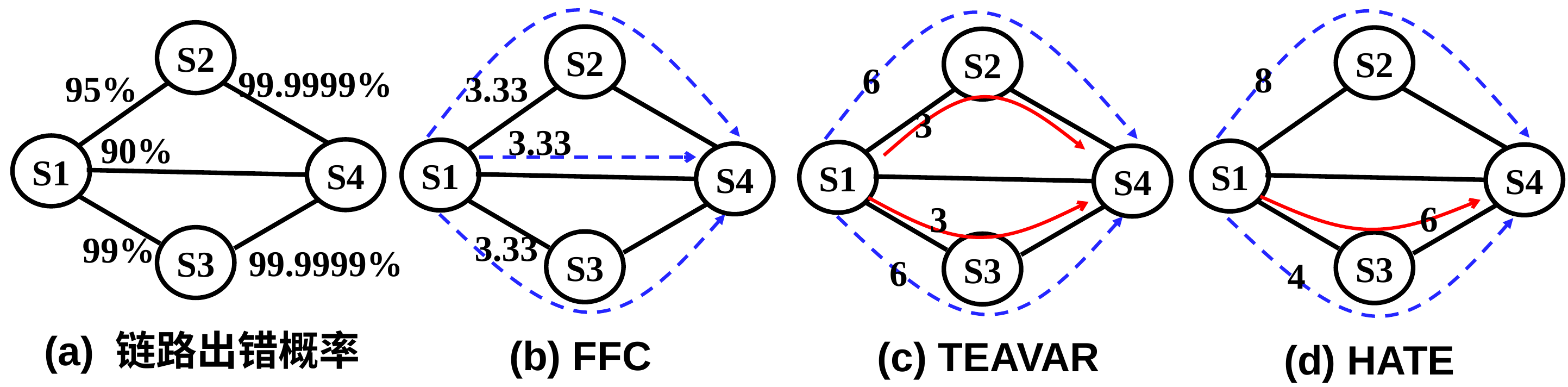

S2
S2
S2
S2
8
6
99.9999%
3.33
95%

3
3.33
90%
S1
S4
S1
S1
S1
S4
S4
S4
6
3

3.33
99%
S3
S3
S3
S3
99.9999%
6
4
(a) 链路出错概率
(b) FFC
(c) TEAVAR
(d) HATE